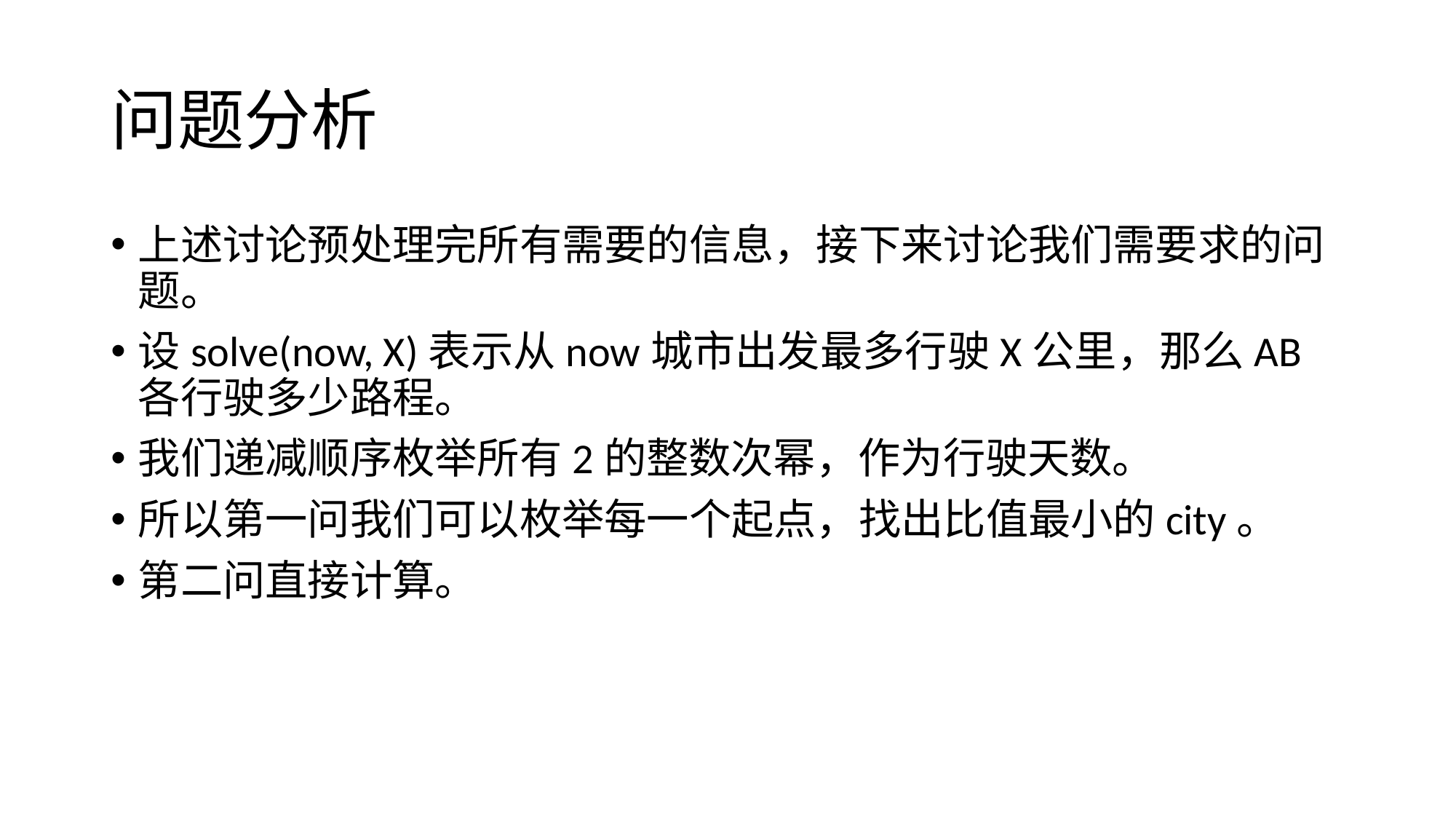

# 问题分析
上述讨论预处理完所有需要的信息，接下来讨论我们需要求的问题。
设solve(now, X)表示从now城市出发最多行驶X公里，那么AB各行驶多少路程。
我们递减顺序枚举所有2的整数次幂，作为行驶天数。
所以第一问我们可以枚举每一个起点，找出比值最小的city。
第二问直接计算。